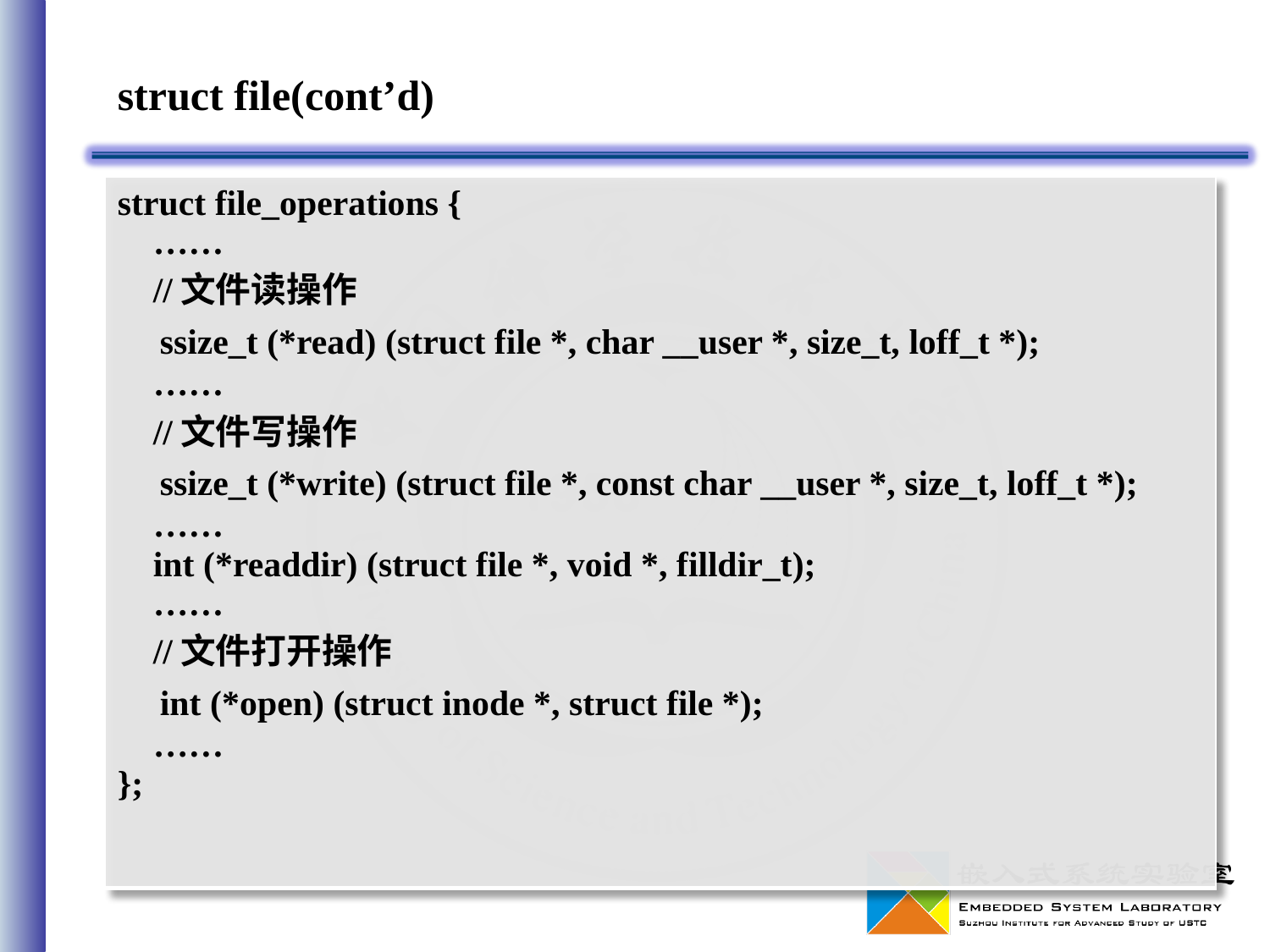

# struct file(cont’d)
| struct file\_operations {     ……     //文件读操作     ssize\_t (\*read) (struct file \*, char \_\_user \*, size\_t, loff\_t \*);     ……     //文件写操作     ssize\_t (\*write) (struct file \*, const char \_\_user \*, size\_t, loff\_t \*);     ……     int (\*readdir) (struct file \*, void \*, filldir\_t);     ……     //文件打开操作     int (\*open) (struct inode \*, struct file \*);     …… }; |
| --- |